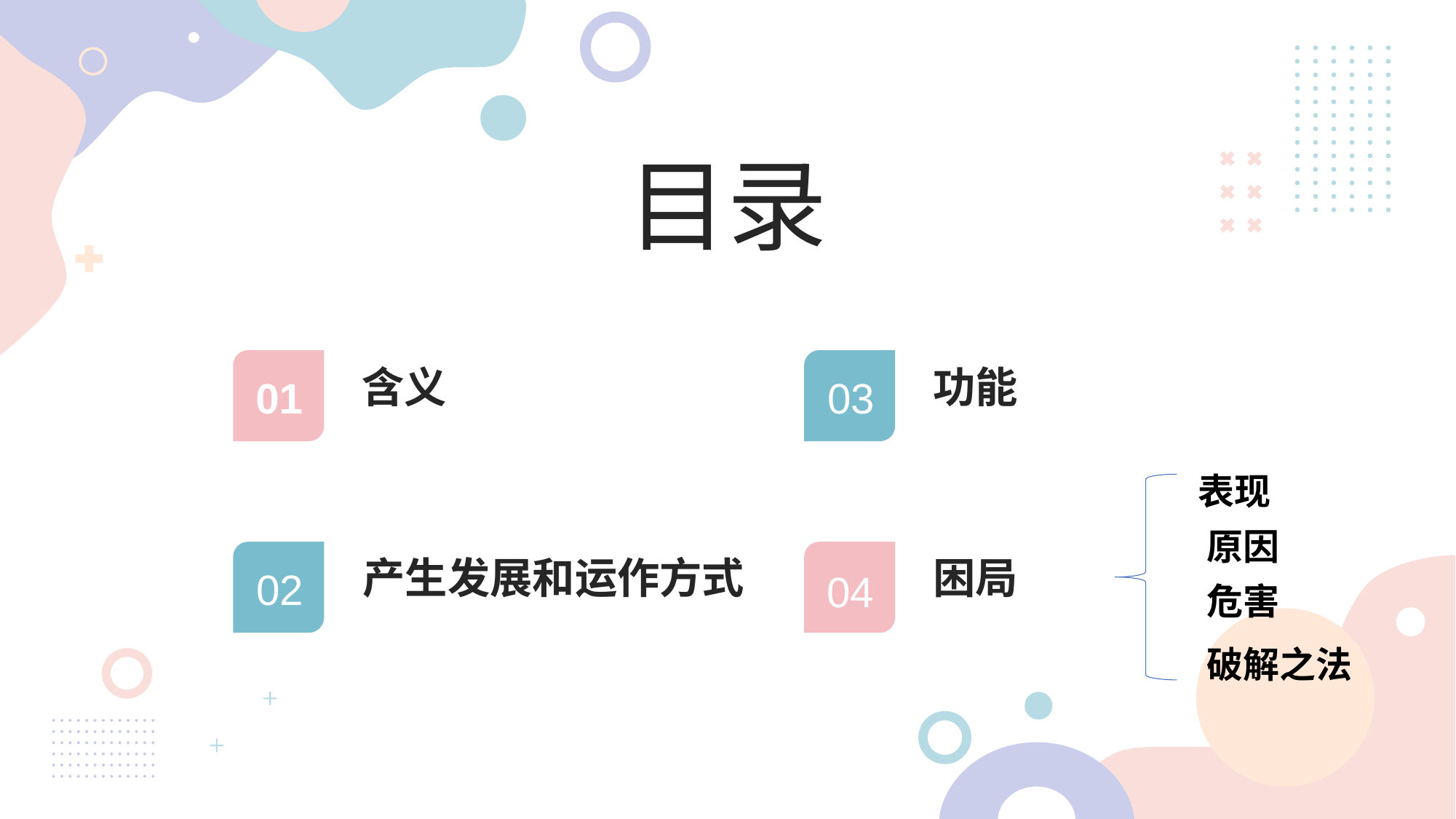

目录

01
含义

03
功能
表现

  原因

02
产生发展和运作方式

04
困局
危害
破解之法